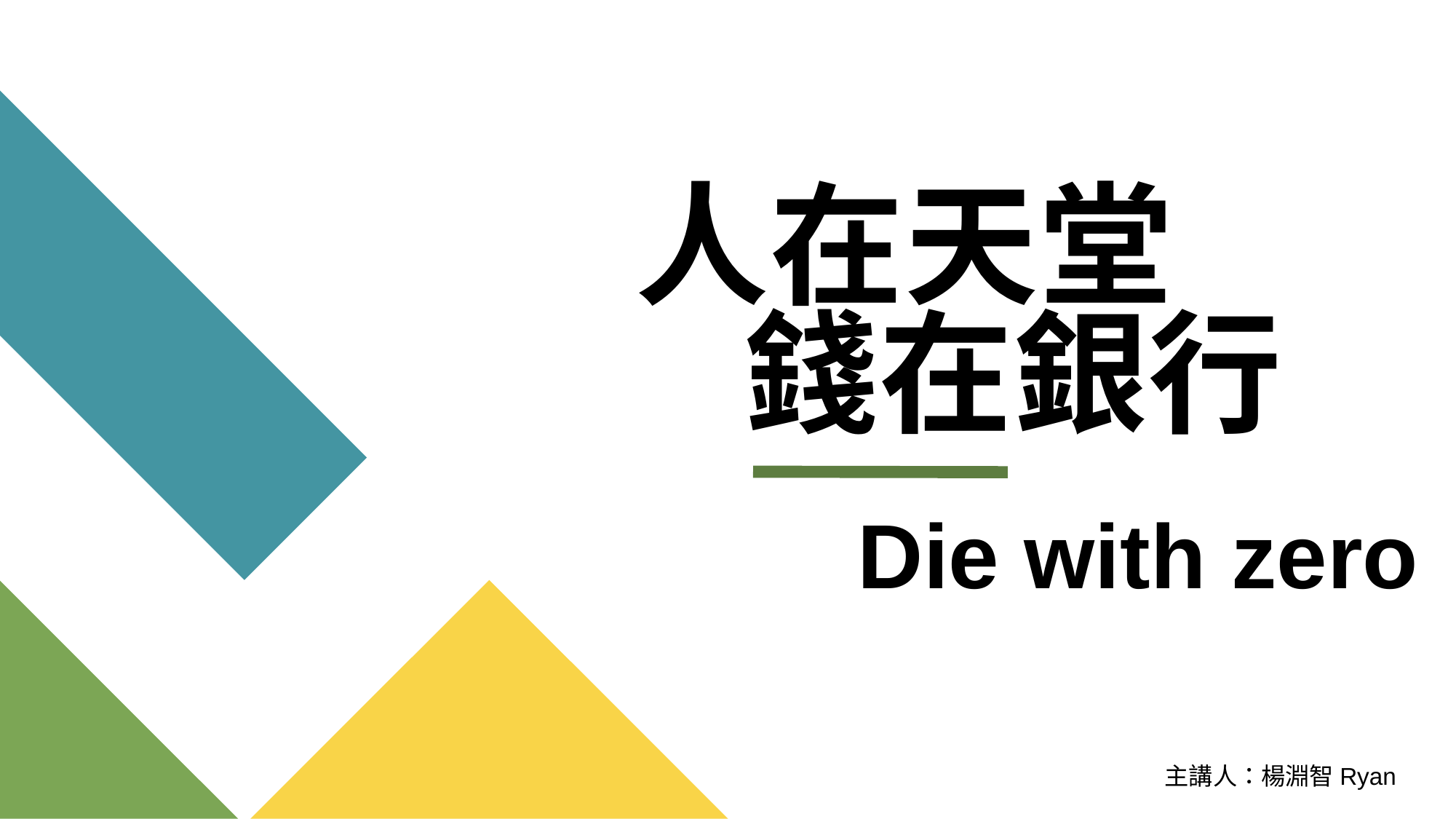

# 人在天堂 錢在銀行
Die with zero
主講人：楊淵智Ryan